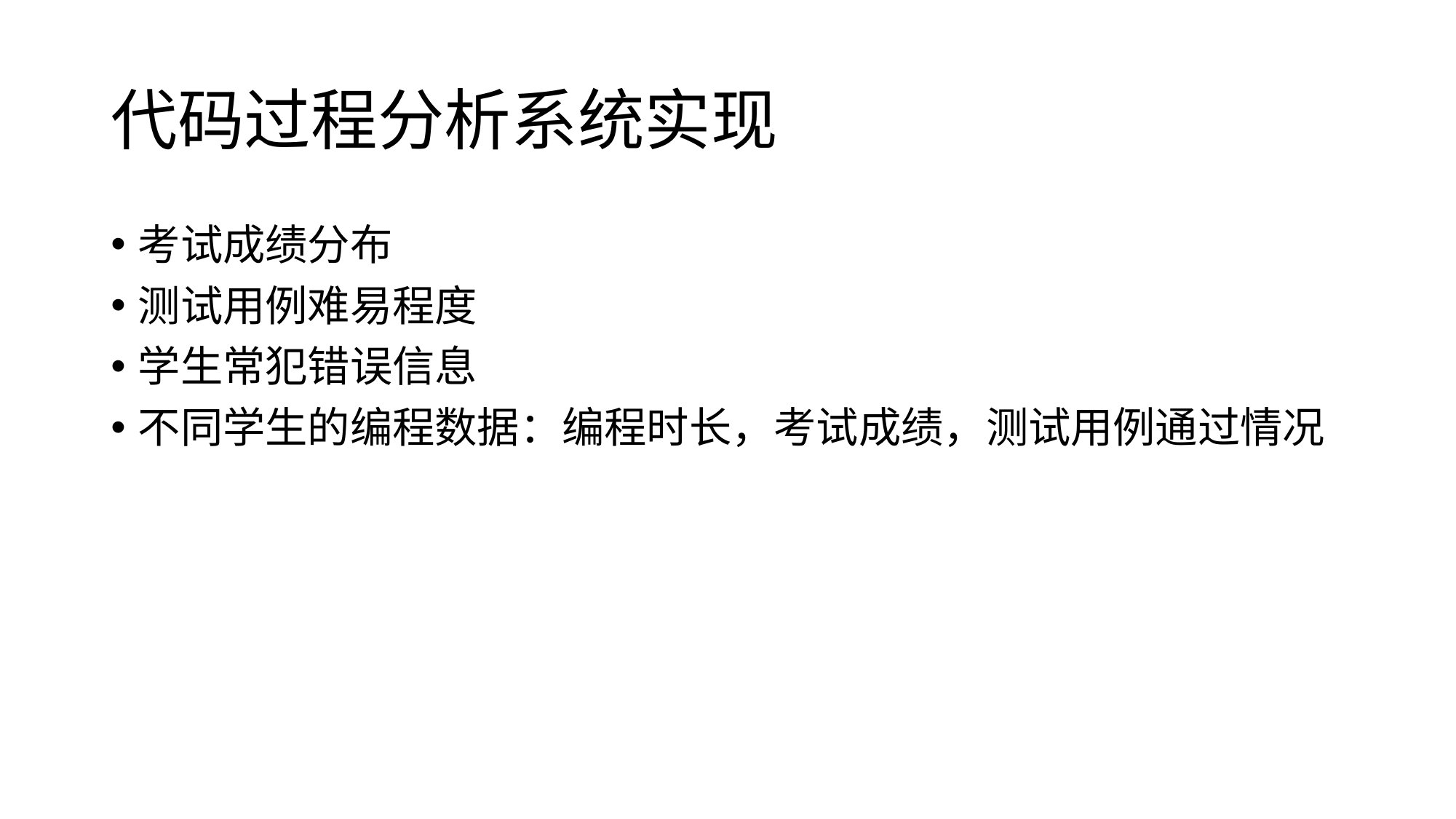

# 代码过程分析系统实现
考试成绩分布
测试用例难易程度
学生常犯错误信息
不同学生的编程数据：编程时长，考试成绩，测试用例通过情况